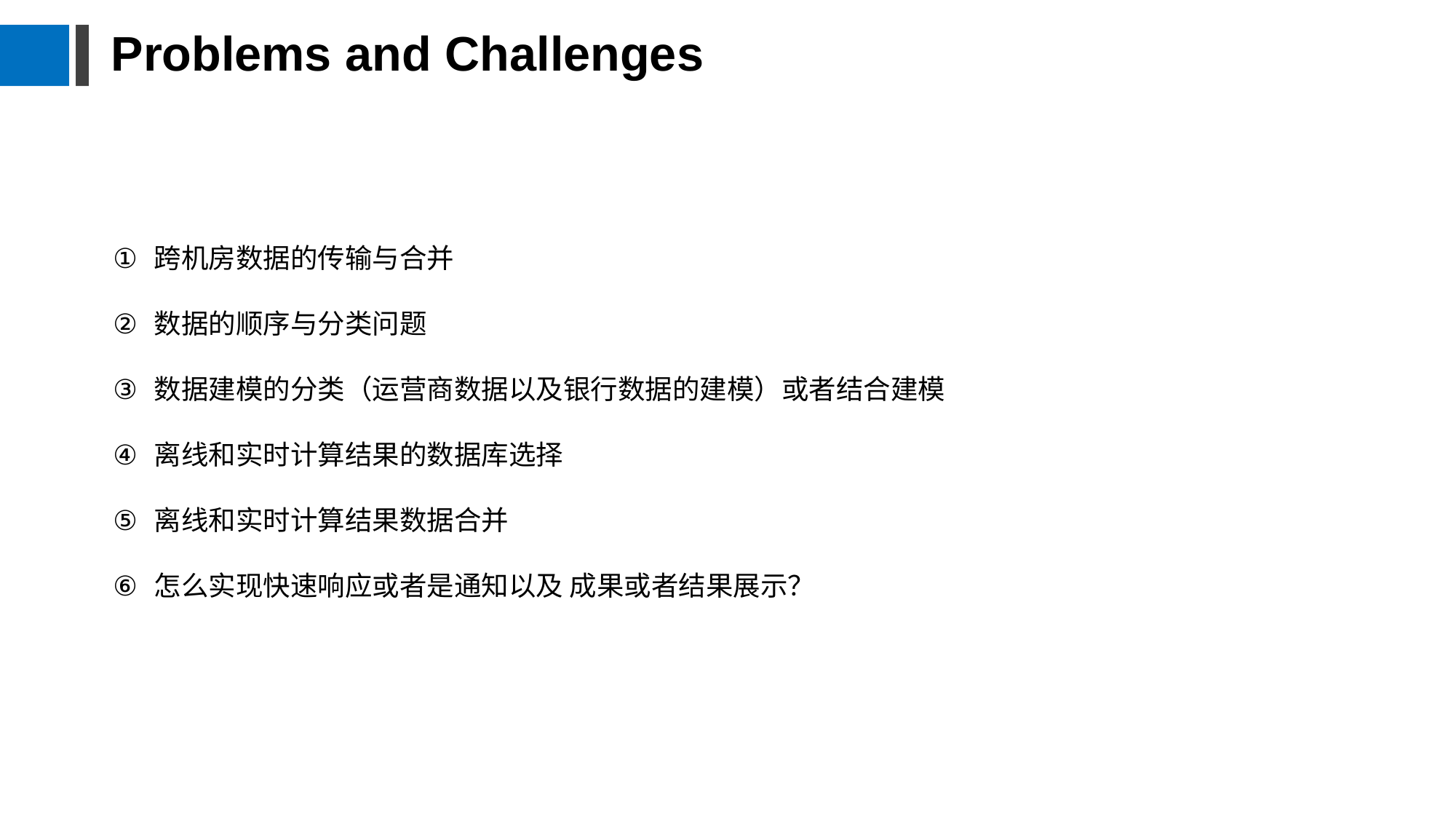

Problems and Challenges
跨机房数据的传输与合并
数据的顺序与分类问题
数据建模的分类（运营商数据以及银行数据的建模）或者结合建模
离线和实时计算结果的数据库选择
离线和实时计算结果数据合并
怎么实现快速响应或者是通知以及 成果或者结果展示？